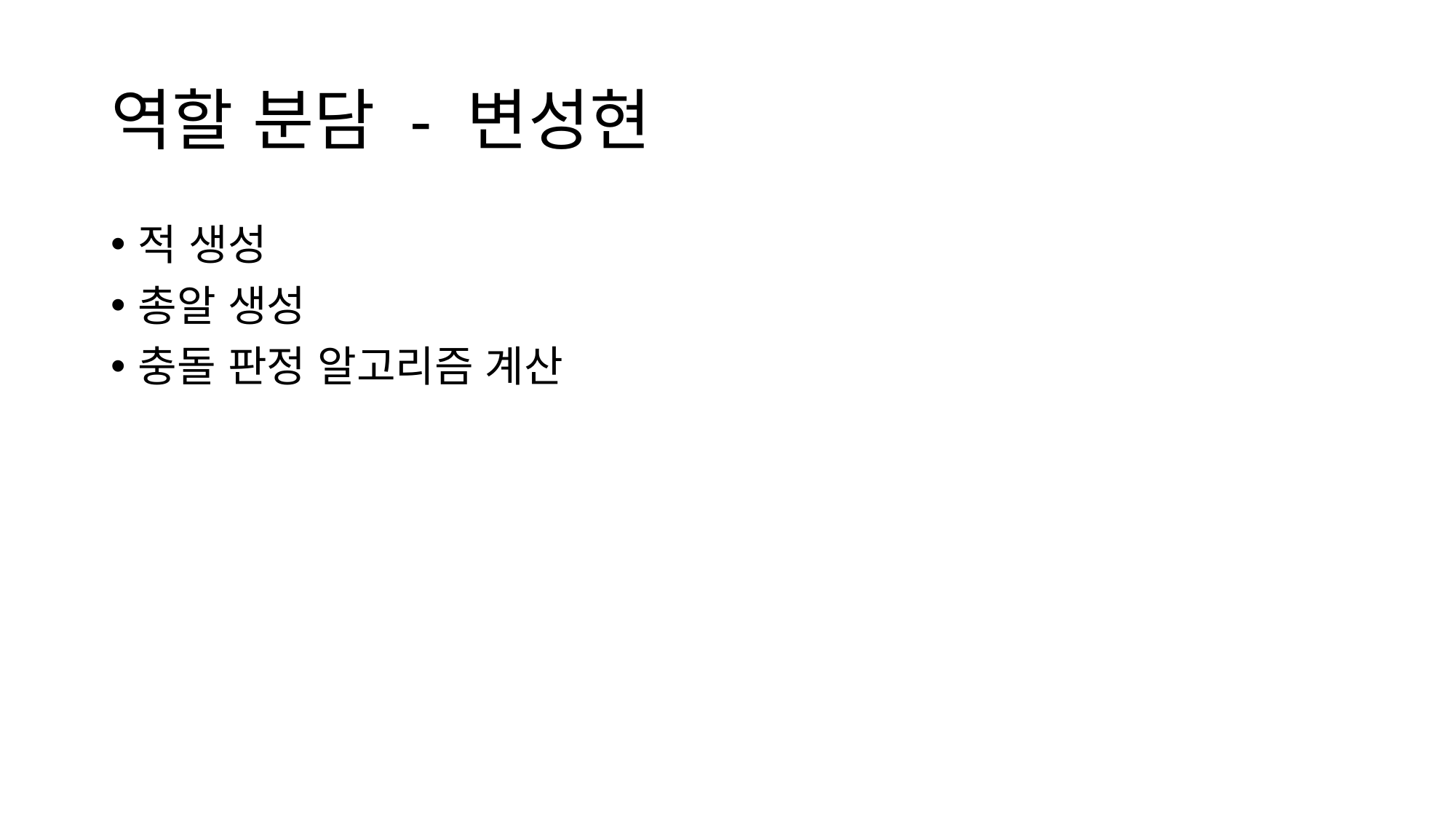

# 역할 분담 - 변성현
적 생성
총알 생성
충돌 판정 알고리즘 계산